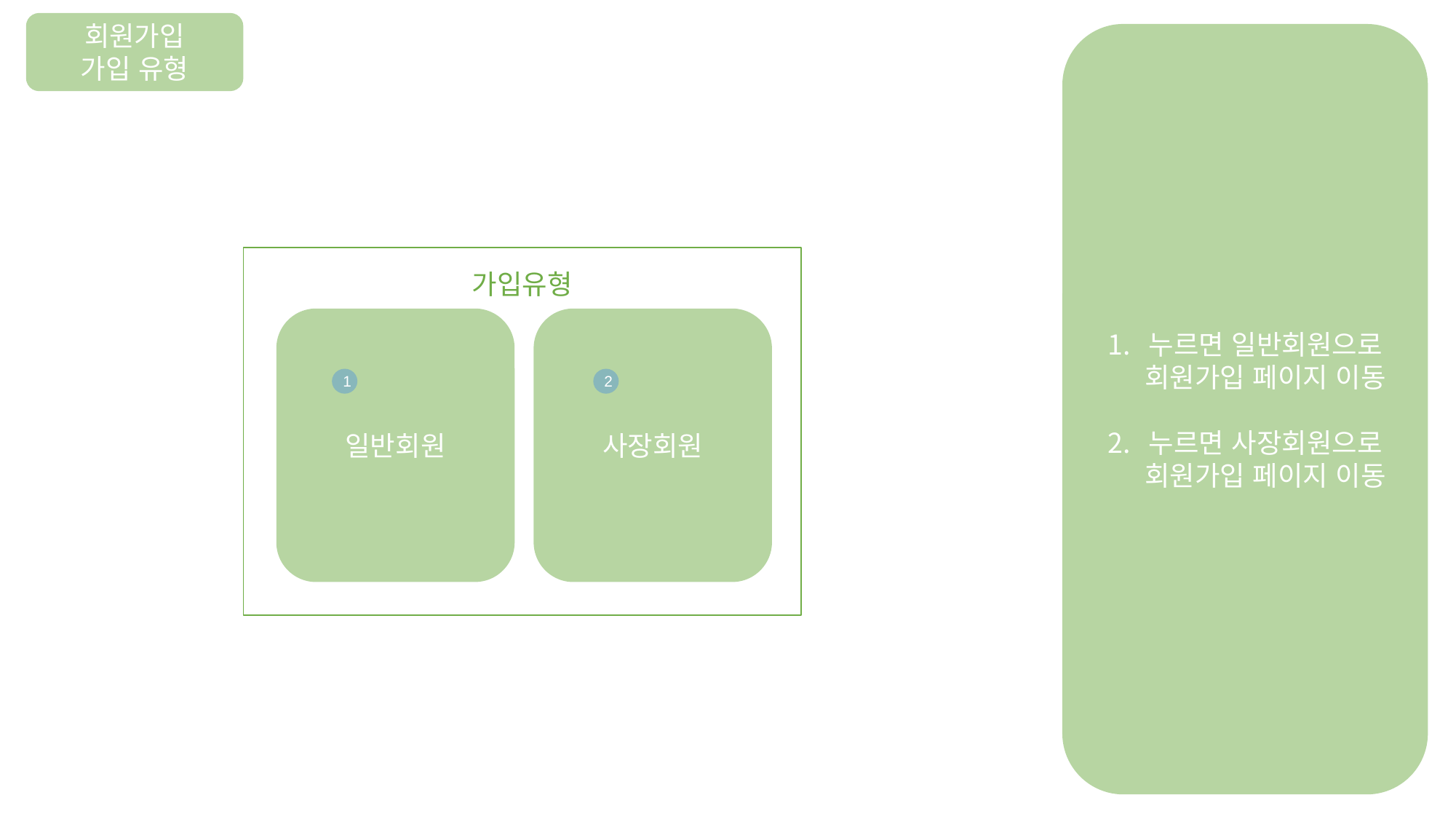

회원가입
가입 유형
누르면 일반회원으로 회원가입 페이지 이동

누르면 사장회원으로 회원가입 페이지 이동
가입유형

일반회원
사장회원
1
2